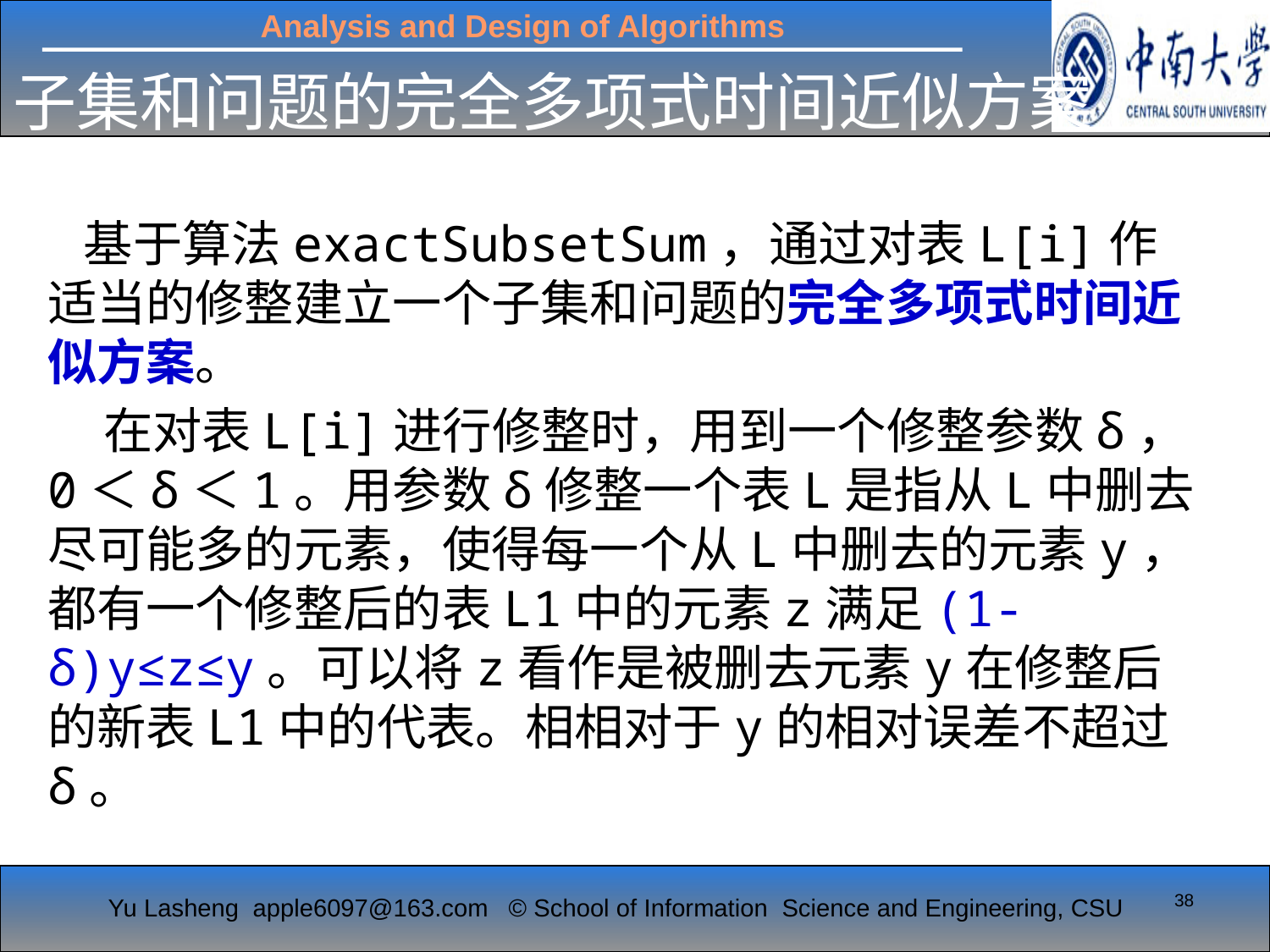

# 子集和问题的完全多项式时间近似方案
    基于算法exactSubsetSum，通过对表L[i]作适当的修整建立一个子集和问题的完全多项式时间近似方案。
    在对表L[i]进行修整时，用到一个修整参数δ，0＜δ＜1。用参数δ修整一个表L是指从L中删去尽可能多的元素，使得每一个从L中删去的元素y，都有一个修整后的表L1中的元素z满足(1-δ)y≤z≤y。可以将z看作是被删去元素y在修整后的新表L1中的代表。相相对于y的相对误差不超过δ。

38